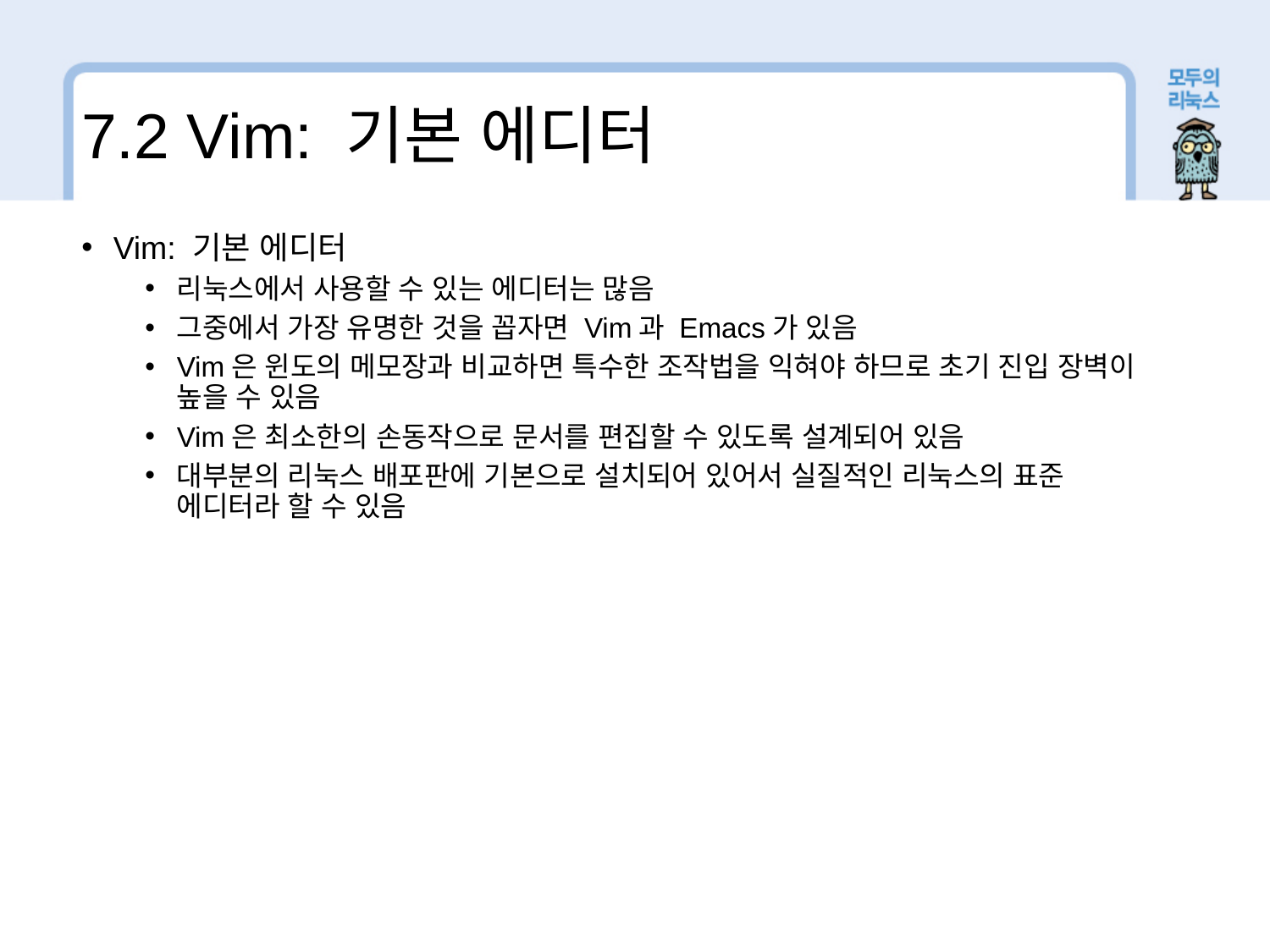

7.2 Vim: 기본 에디터
Vim: 기본 에디터
리눅스에서 사용할 수 있는 에디터는 많음
그중에서 가장 유명한 것을 꼽자면 Vim과 Emacs가 있음
Vim은 윈도의 메모장과 비교하면 특수한 조작법을 익혀야 하므로 초기 진입 장벽이 높을 수 있음
Vim은 최소한의 손동작으로 문서를 편집할 수 있도록 설계되어 있음
대부분의 리눅스 배포판에 기본으로 설치되어 있어서 실질적인 리눅스의 표준 에디터라 할 수 있음